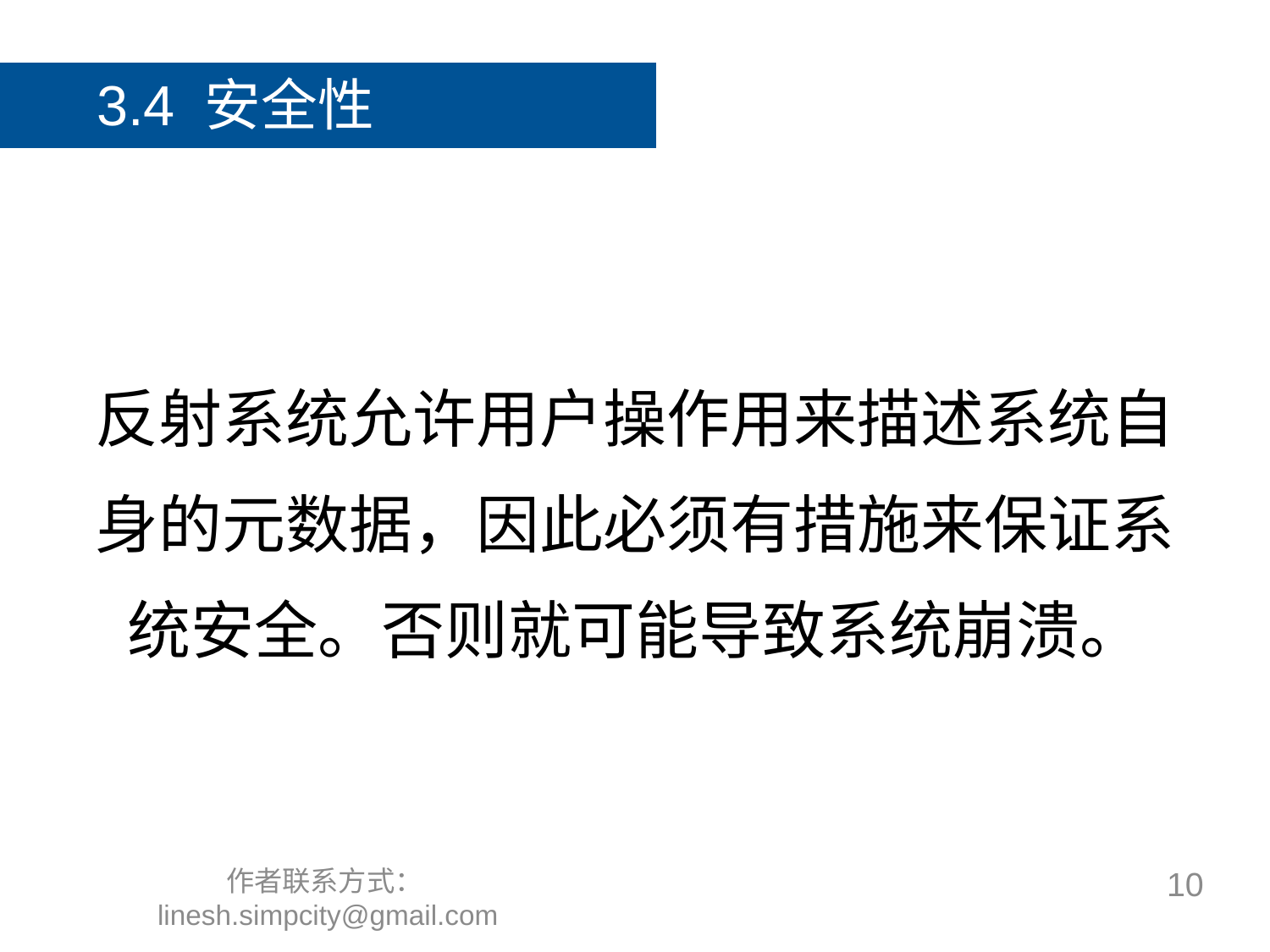

3.4 安全性
# 反射系统允许用户操作用来描述系统自身的元数据，因此必须有措施来保证系统安全。否则就可能导致系统崩溃。
作者联系方式：linesh.simpcity@gmail.com
10